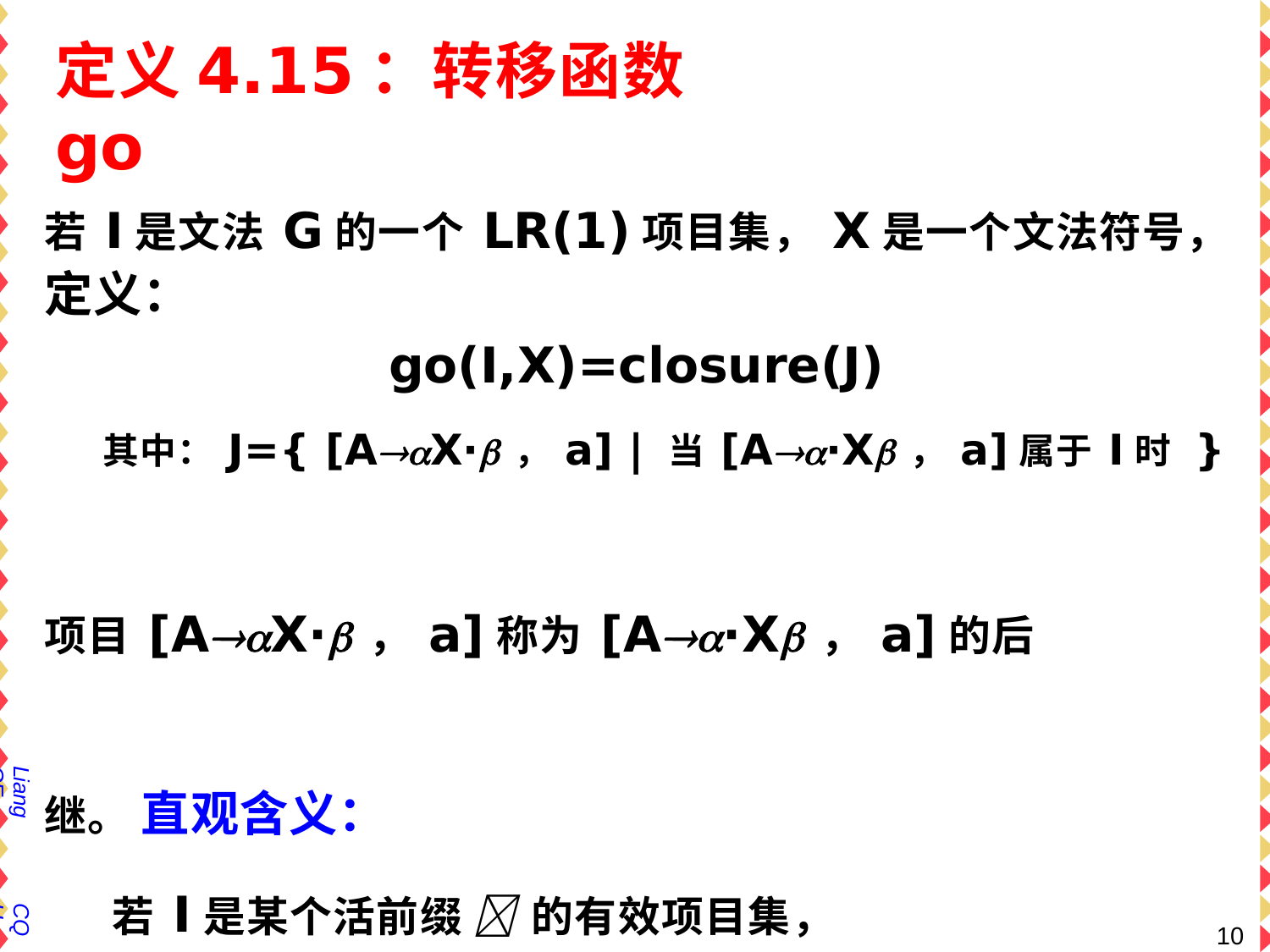

# 定义4.15：转移函数go
若I是文法G的一个LR(1)项目集，X是一个文法符号，  定义：
go(I,X)=closure(J)
其中：J={ [A→αX·β，a] | 当[A→α·Xβ，a]属于I时 }
项目[A→αX·β，a]称为[A→α·Xβ，a]的后继。 直观含义：
若I是某个活前缀 γ 的有效项目集，
则 go(I,X) 便是对活前缀 γX 的有效项目集。
Liang GE
CQU
102